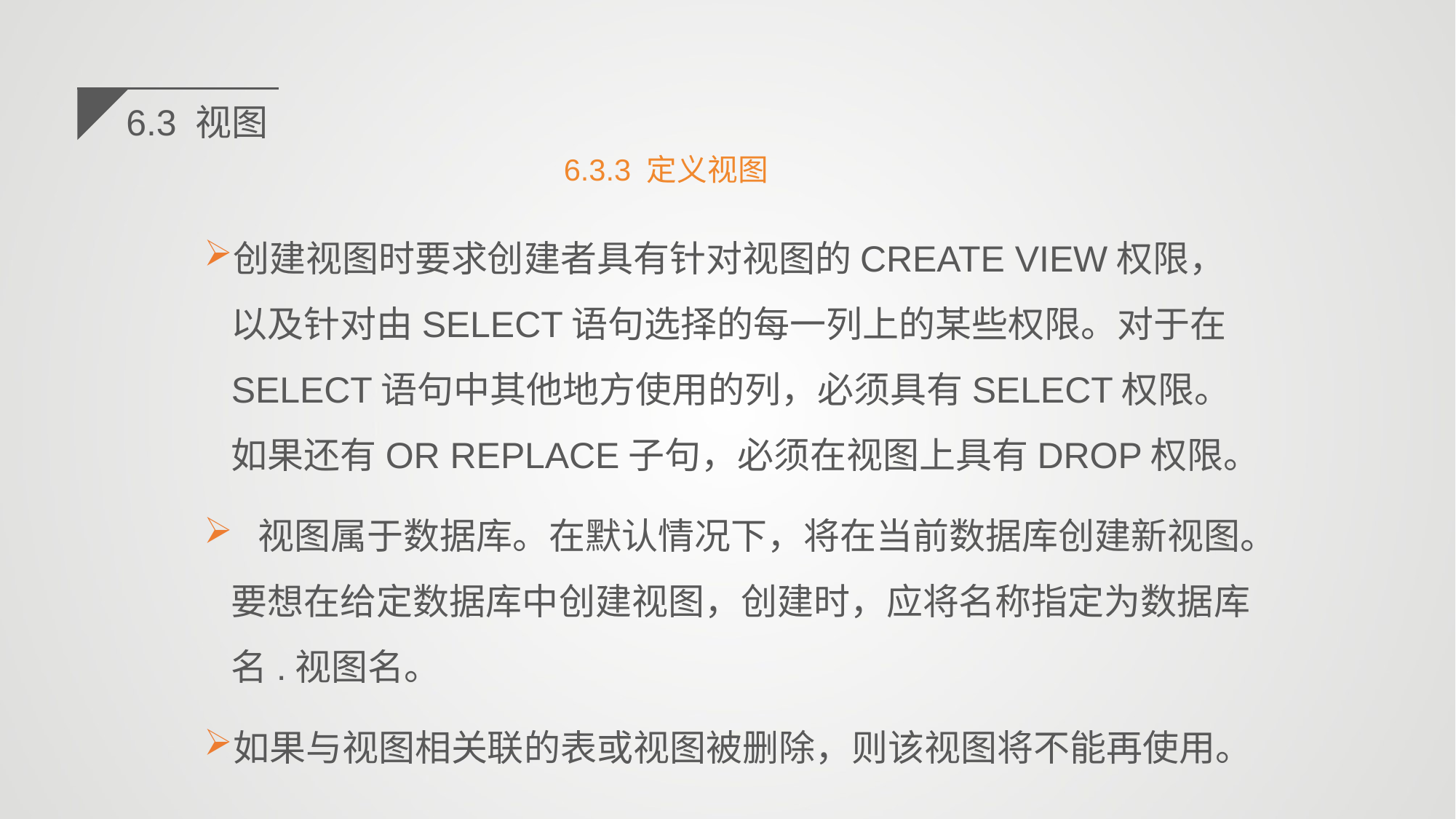

6.3 视图

6.3.3 定义视图
创建视图时要求创建者具有针对视图的CREATE VIEW权限，以及针对由SELECT语句选择的每一列上的某些权限。对于在SELECT语句中其他地方使用的列，必须具有SELECT权限。如果还有OR REPLACE子句，必须在视图上具有DROP权限。
  视图属于数据库。在默认情况下，将在当前数据库创建新视图。要想在给定数据库中创建视图，创建时，应将名称指定为数据库名.视图名。
如果与视图相关联的表或视图被删除，则该视图将不能再使用。